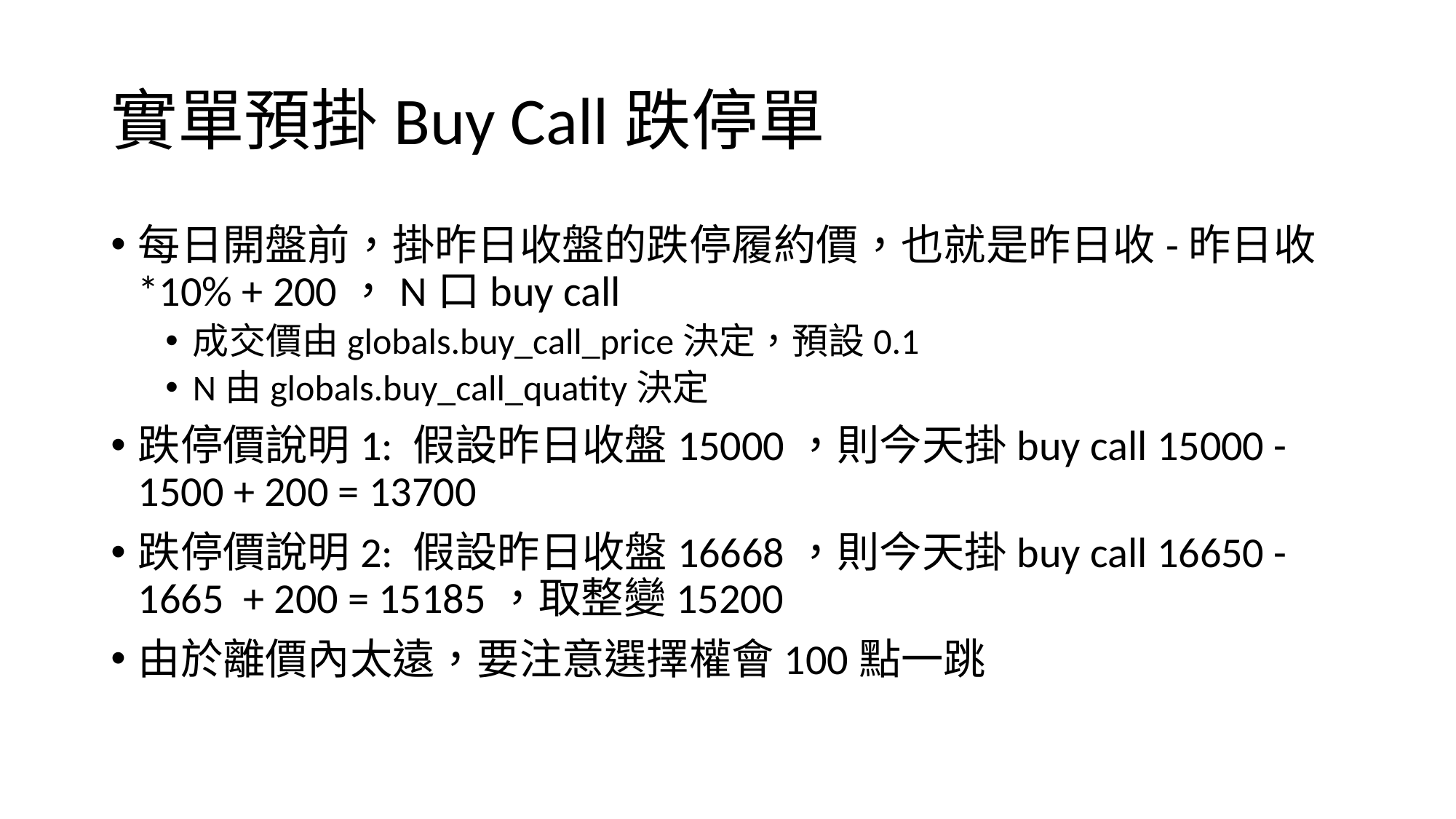

# 實單預掛Buy Call跌停單
每日開盤前，掛昨日收盤的跌停履約價，也就是昨日收-昨日收*10% + 200，N口buy call
成交價由globals.buy_call_price決定，預設0.1
N由globals.buy_call_quatity決定
跌停價說明1: 假設昨日收盤15000，則今天掛buy call 15000 - 1500 + 200 = 13700
跌停價說明2: 假設昨日收盤16668，則今天掛buy call 16650 - 1665  + 200 = 15185，取整變15200
由於離價內太遠，要注意選擇權會100點一跳